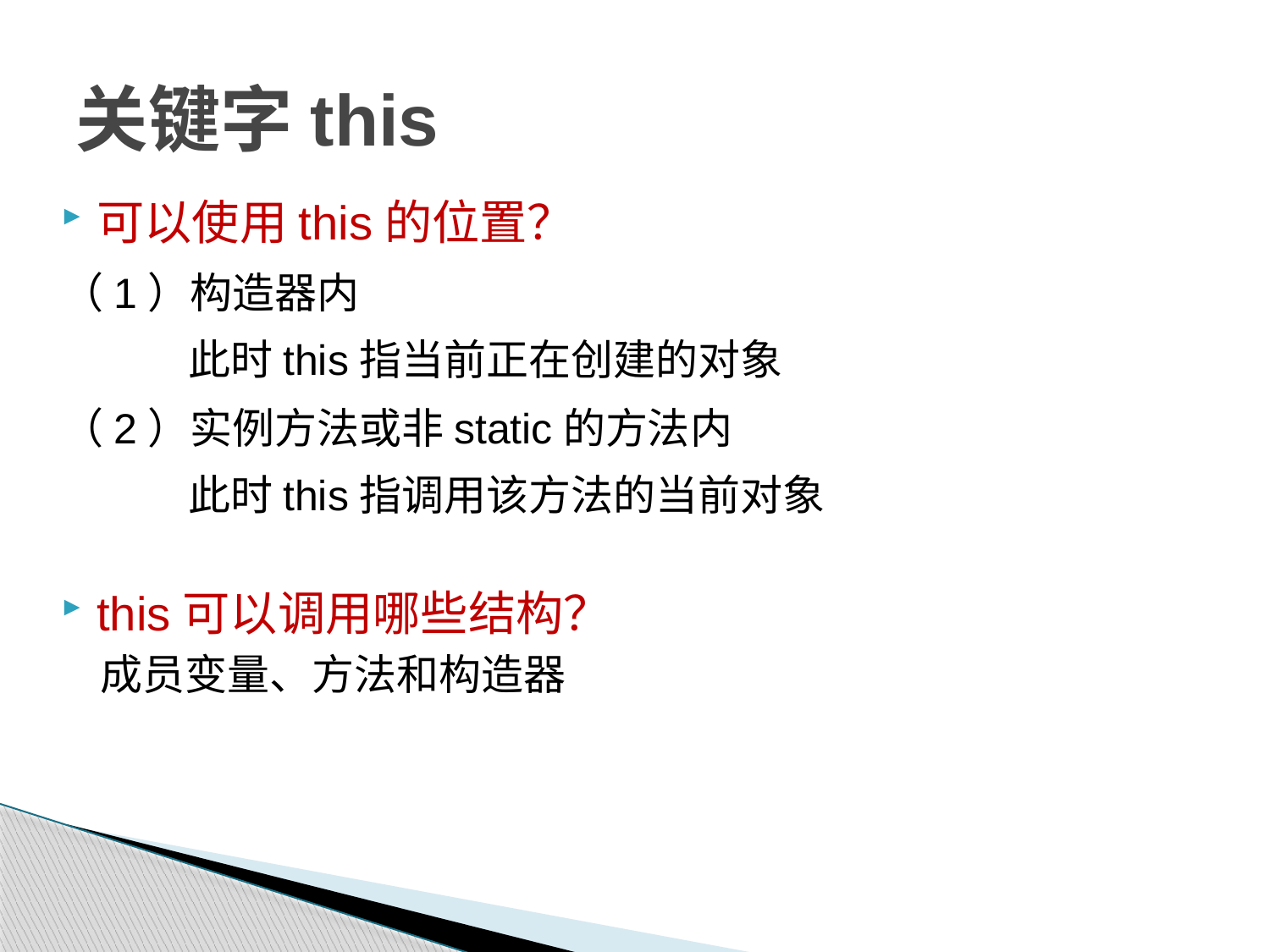

# 关键字this
可以使用this的位置？
（1）构造器内
此时this指当前正在创建的对象
（2）实例方法或非static的方法内
此时this指调用该方法的当前对象

this可以调用哪些结构？
   成员变量、方法和构造器